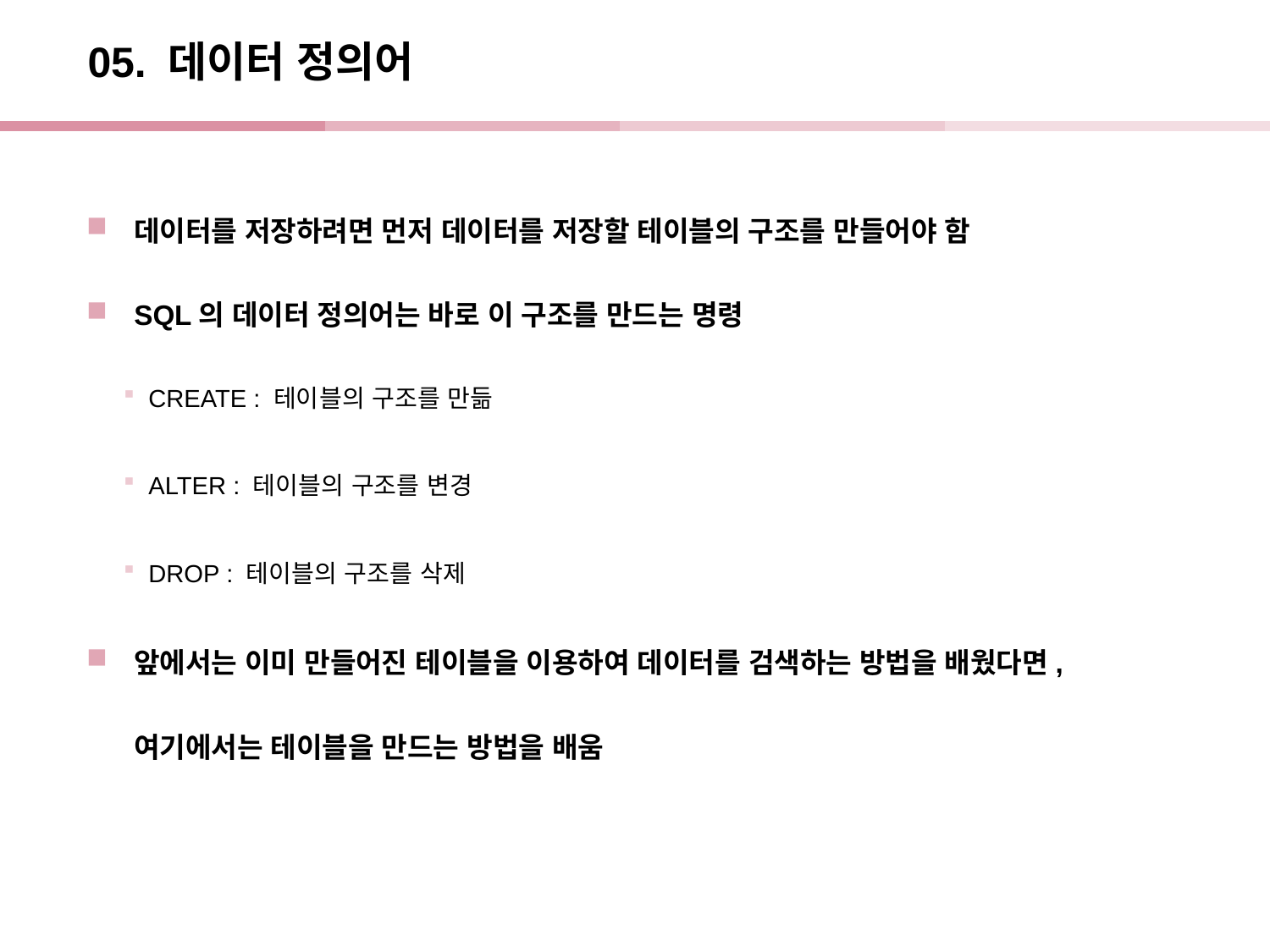

# 05. 데이터 정의어
데이터를 저장하려면 먼저 데이터를 저장할 테이블의 구조를 만들어야 함
SQL의 데이터 정의어는 바로 이 구조를 만드는 명령
CREATE : 테이블의 구조를 만듦
ALTER : 테이블의 구조를 변경
DROP : 테이블의 구조를 삭제
앞에서는 이미 만들어진 테이블을 이용하여 데이터를 검색하는 방법을 배웠다면, 여기에서는 테이블을 만드는 방법을 배움